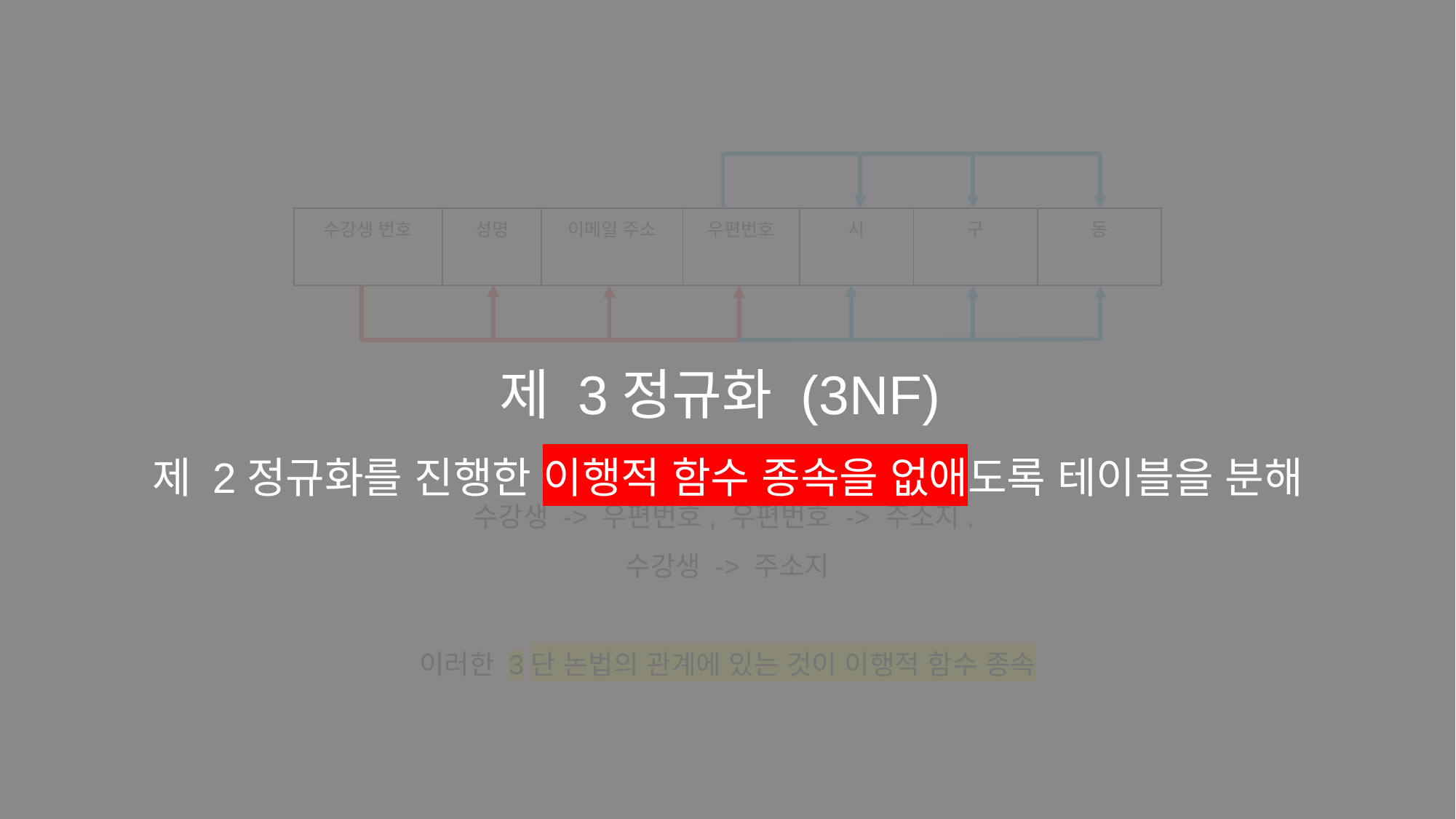

| 수강생 번호 | 성명 | 이메일 주소 | 우편번호 | 시 | 구 | 동 |
| --- | --- | --- | --- | --- | --- | --- |
제 3정규화 (3NF)
제 2정규화를 진행한 이행적 함수 종속을 없애도록 테이블을 분해
수강생 -> 우편번호, 우편번호 -> 주소지.
수강생 -> 주소지

이러한 3단 논법의 관계에 있는 것이 이행적 함수 종속